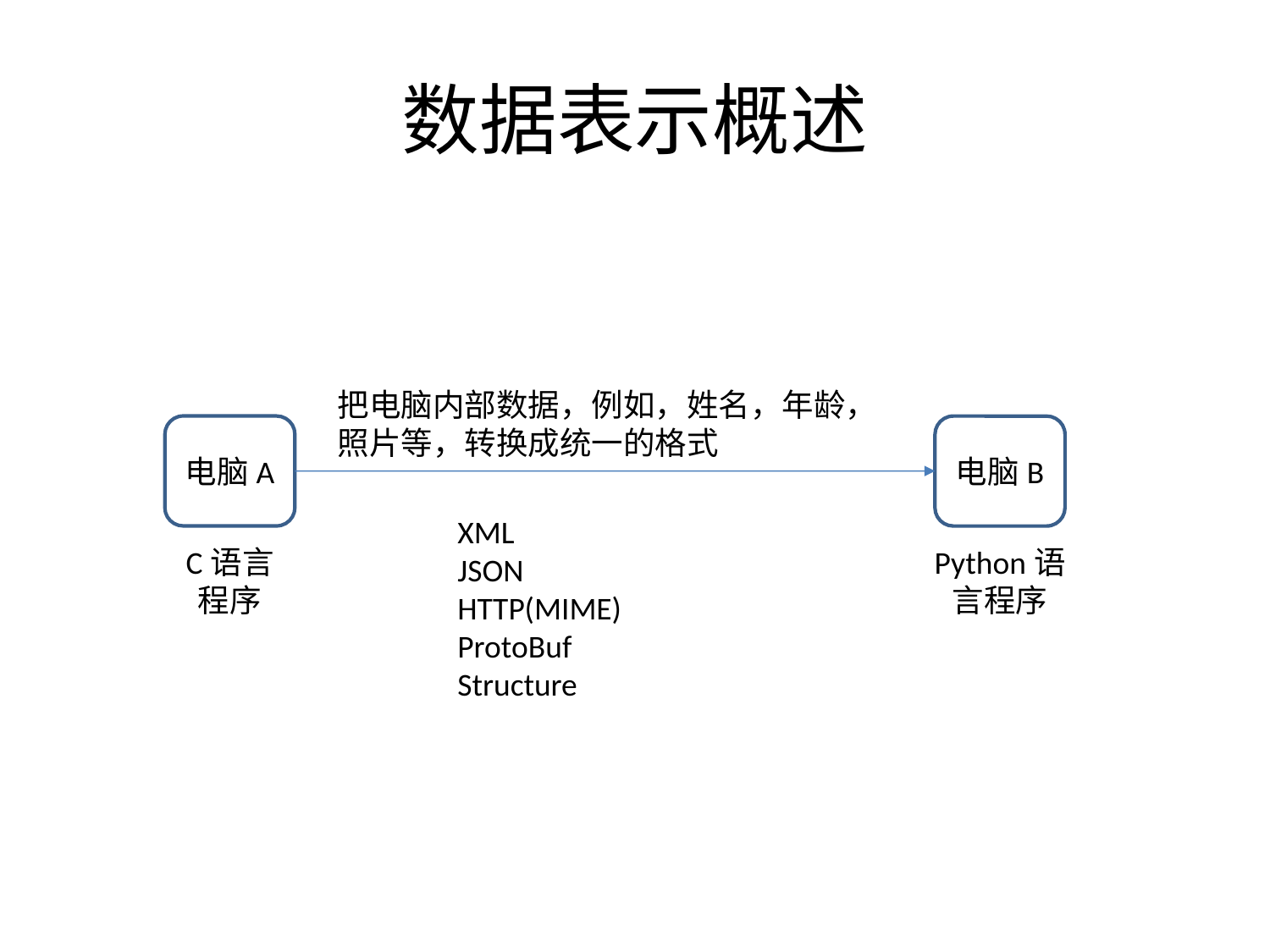

# 数据表示概述
把电脑内部数据，例如，姓名，年龄，照片等，转换成统一的格式
电脑A
电脑B
XML
JSON
HTTP(MIME)
ProtoBuf
Structure

C语言程序
Python语言程序